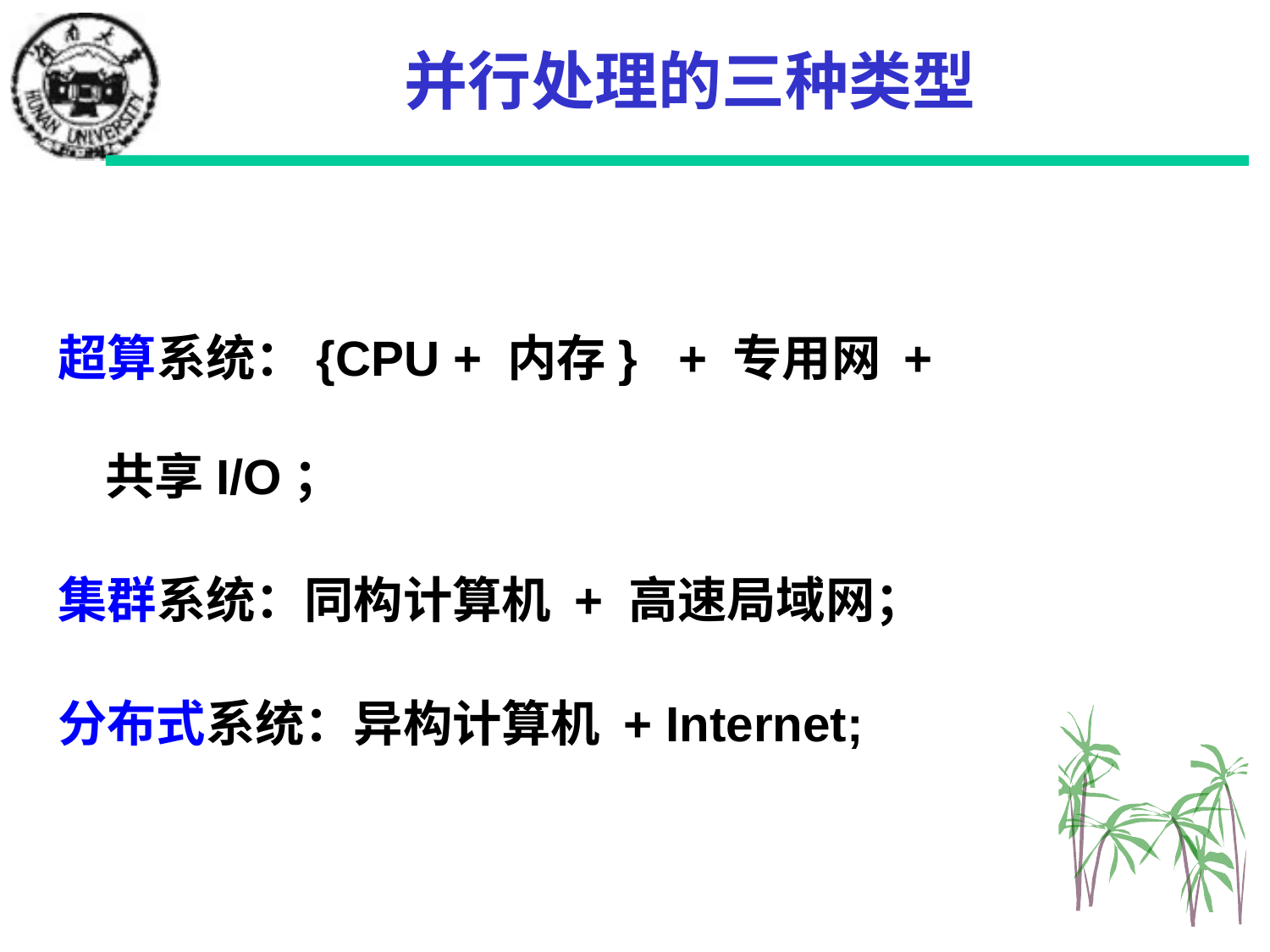

# 并行处理的三种类型

超算系统：{CPU + 内存}   + 专用网 +   共享I/O；
集群系统：同构计算机 + 高速局域网；
分布式系统：异构计算机 + Internet;